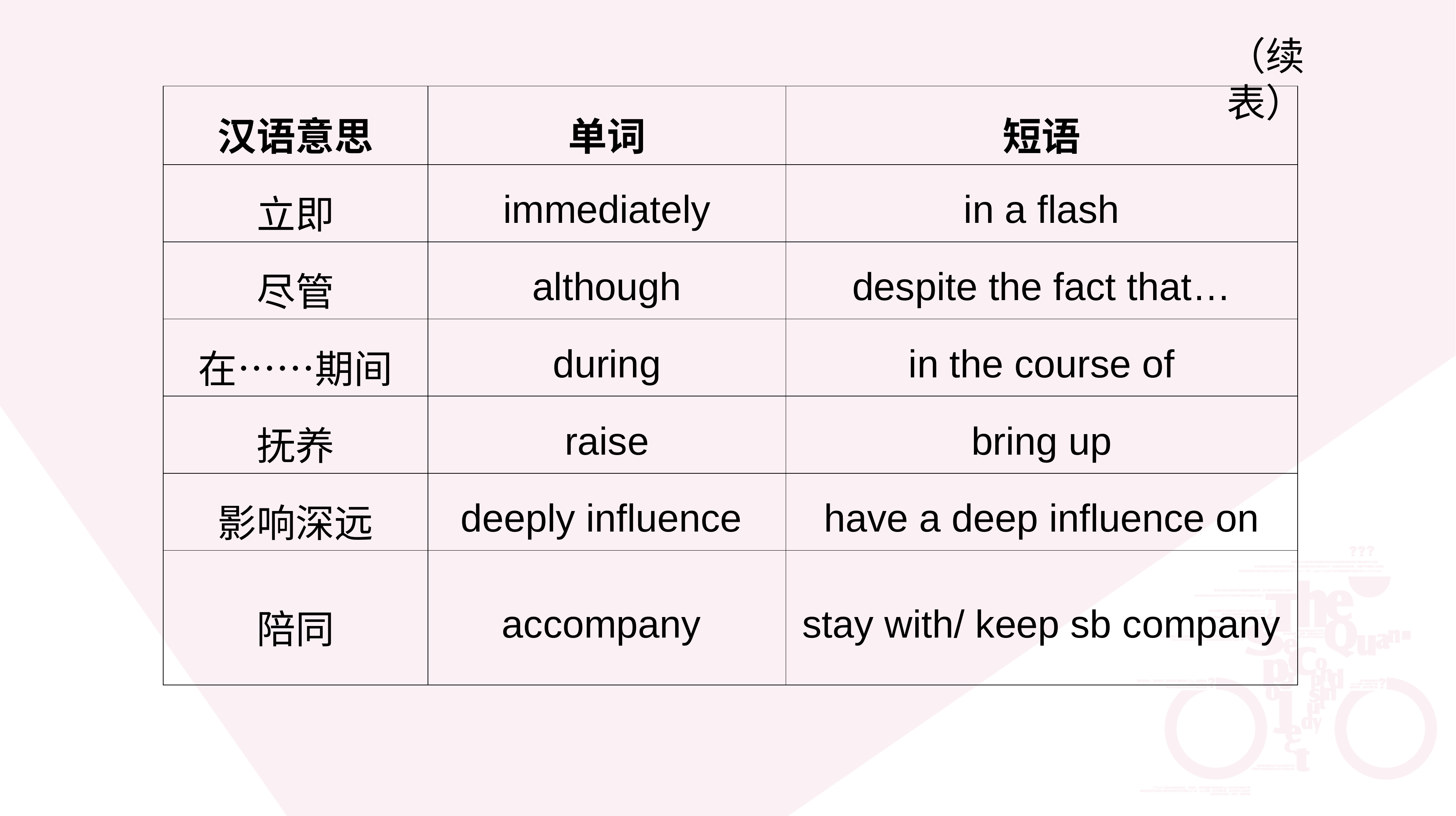

（续表）
| 汉语意思 | 单词 | 短语 |
| --- | --- | --- |
| 立即 | immediately | in a flash |
| 尽管 | although | despite the fact that… |
| 在……期间 | during | in the course of |
| 抚养 | raise | bring up |
| 影响深远 | deeply influence | have a deep influence on |
| 陪同 | accompany | stay with/ keep sb company |